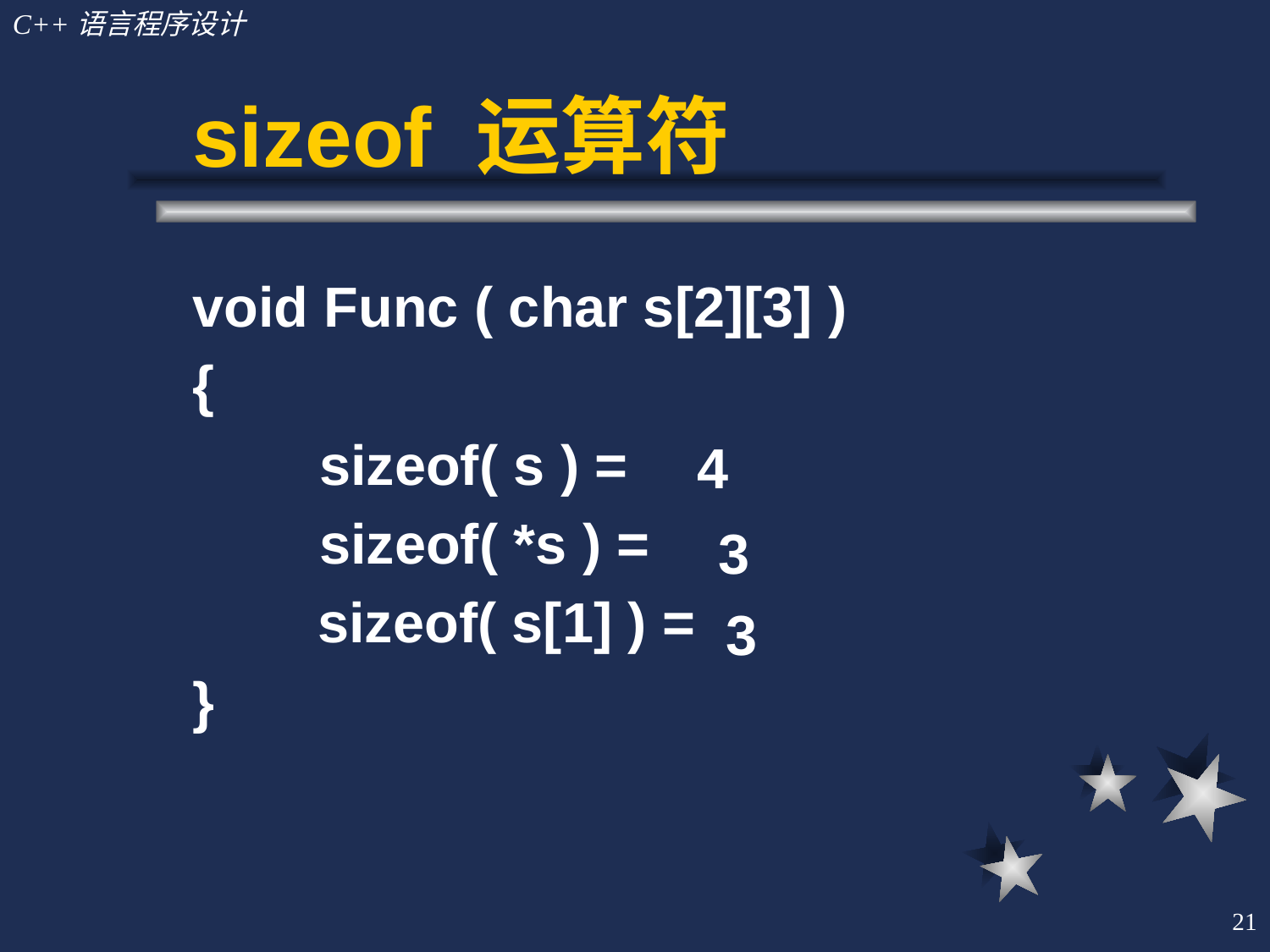

# sizeof 运算符
void Func ( char s[2][3] )
{
	sizeof( s ) =
	sizeof( *s ) =
        sizeof( s[1] ) =
}
4
3
3
21